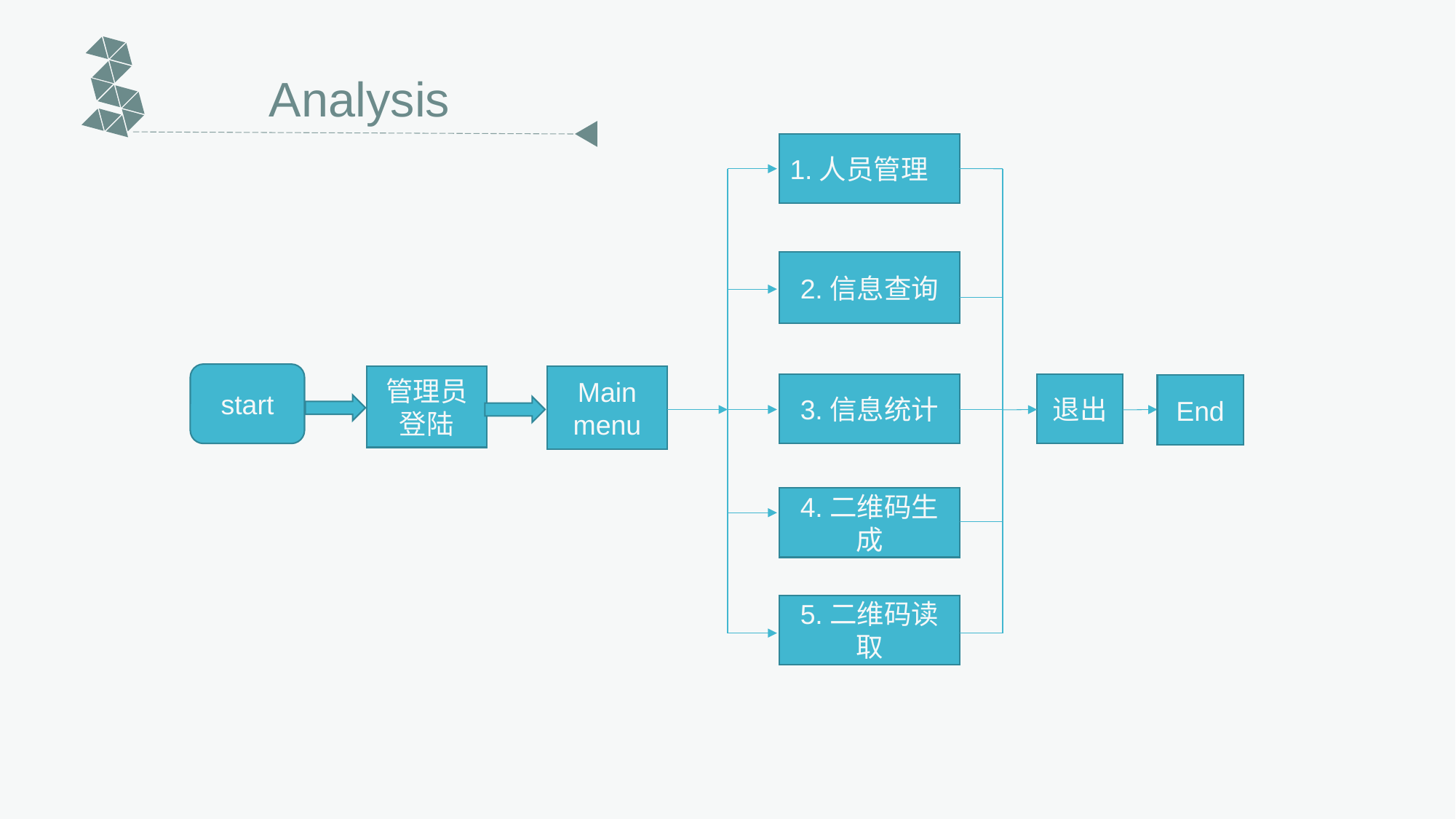

Main menu

Analysis

1.人员管理
2.信息查询
3.信息统计
退出
4.二维码生成
5.二维码读取
start
管理员登陆
End